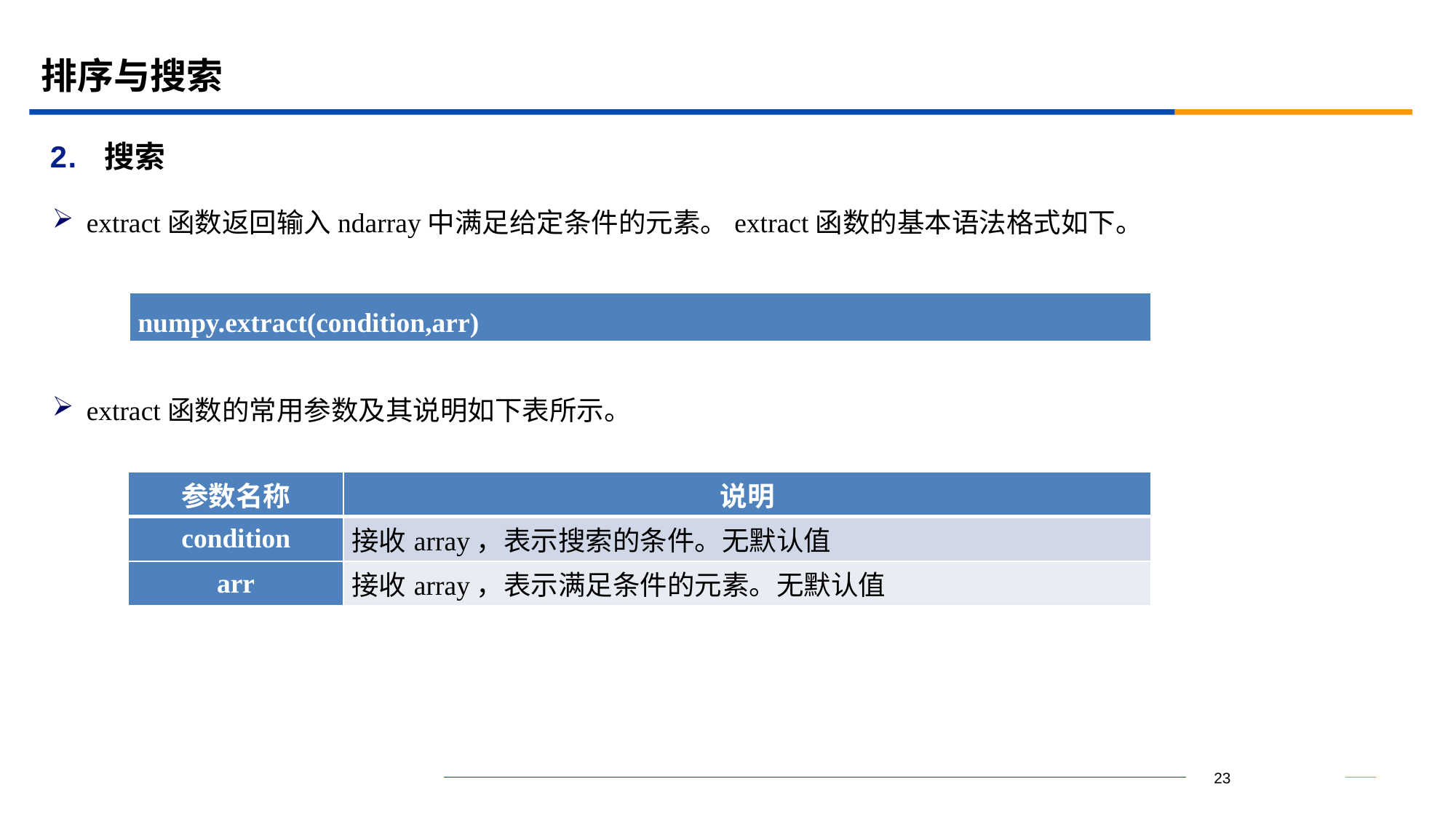

# 排序与搜索
搜索
extract函数返回输入ndarray中满足给定条件的元素。extract函数的基本语法格式如下。
| numpy.extract(condition,arr) |
| --- |
extract函数的常用参数及其说明如下表所示。
| 参数名称 | 说明 |
| --- | --- |
| condition | 接收array，表示搜索的条件。无默认值 |
| arr | 接收array，表示满足条件的元素。无默认值 |